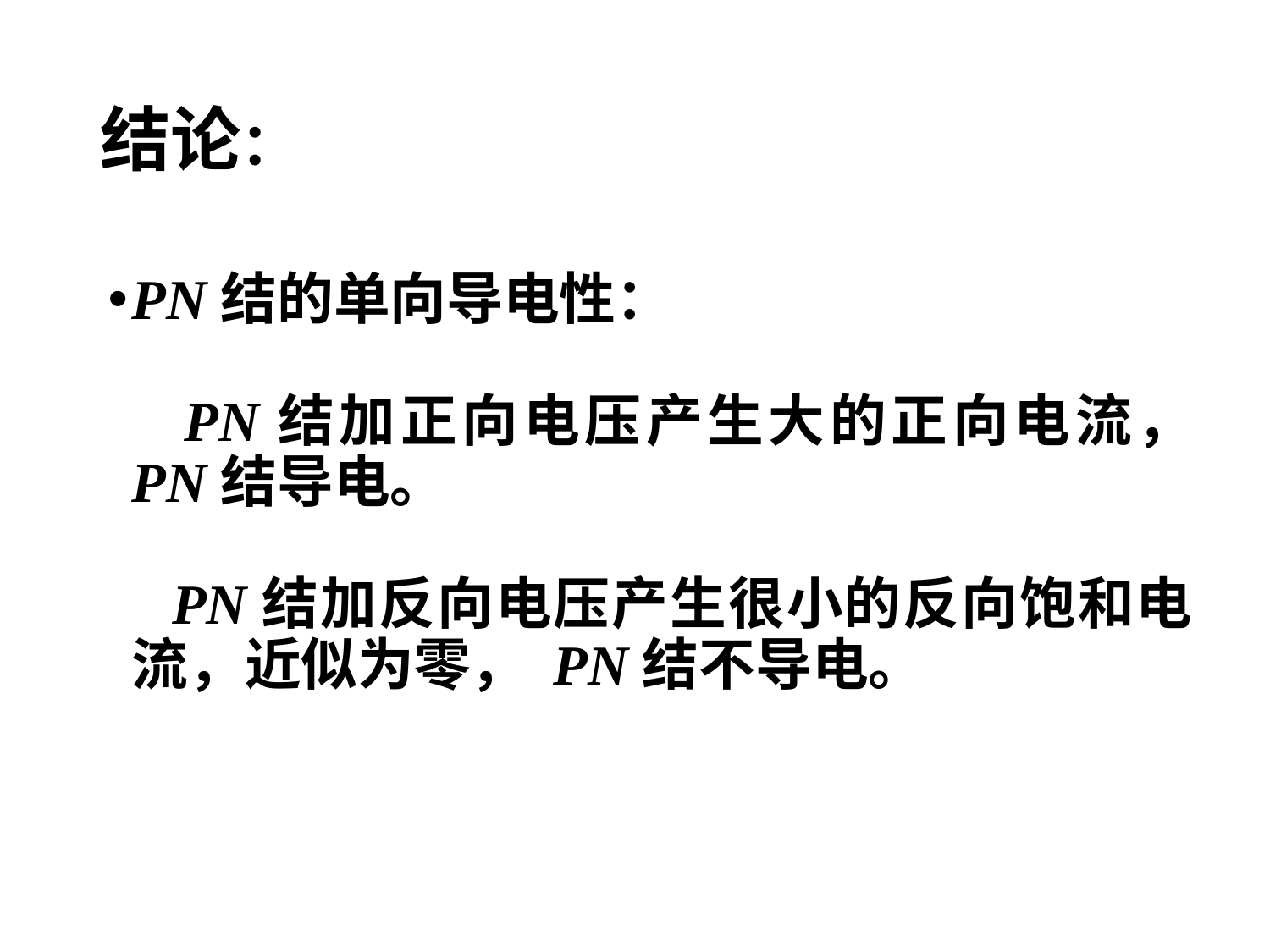

# 结论：
PN结的单向导电性：

    PN结加正向电压产生大的正向电流， PN结导电。

    PN结加反向电压产生很小的反向饱和电流，近似为零， PN结不导电。